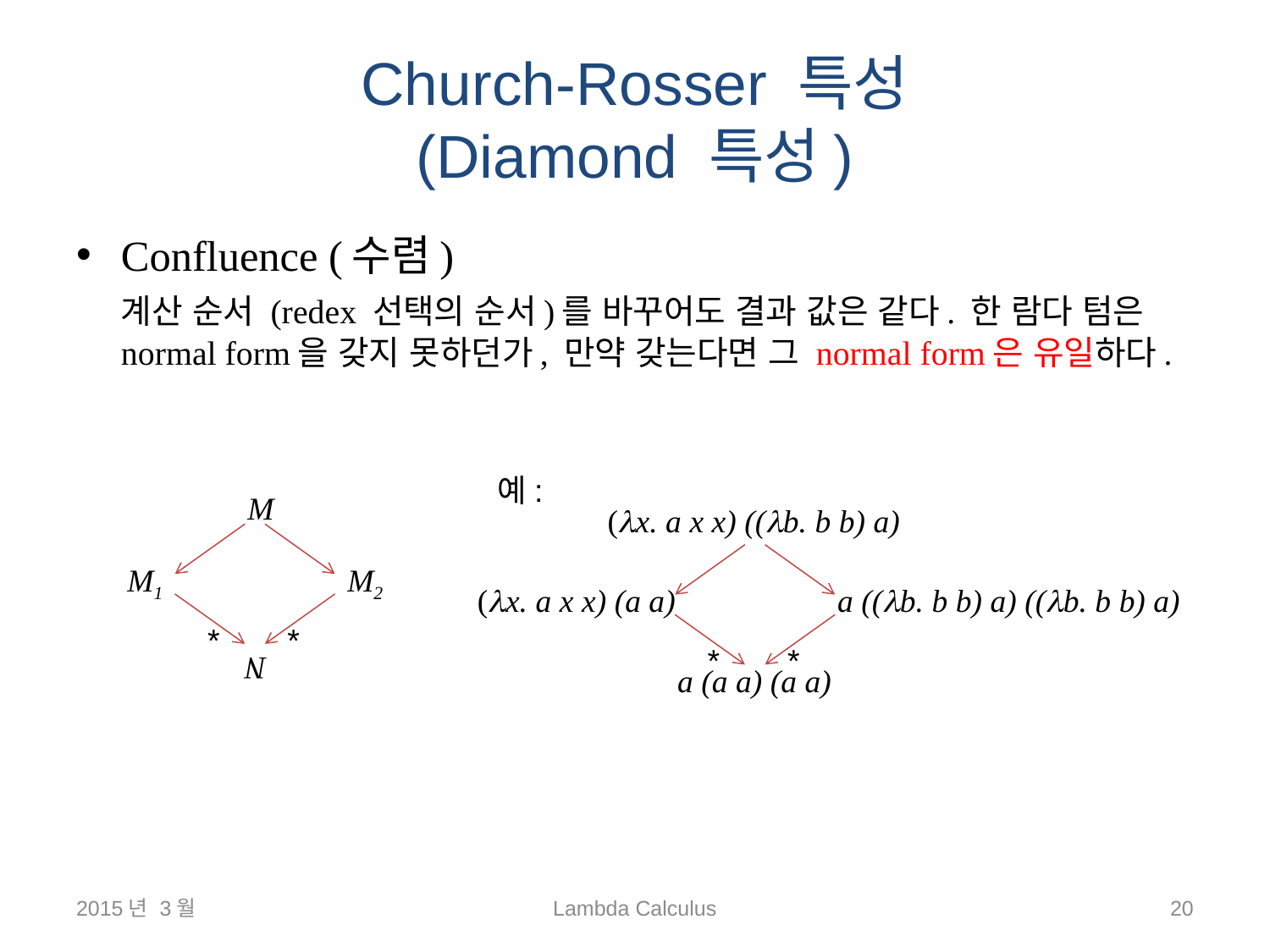

# Church-Rosser 특성 (Diamond 특성)
Confluence (수렴)
	계산 순서 (redex 선택의 순서)를 바꾸어도 결과 값은 같다. 한 람다 텀은 normal form을 갖지 못하던가, 만약 갖는다면 그 normal form은 유일하다.
예:
M
M1
M2
*
*
N
(λx. a x x) ((λb. b b) a)
(λx. a x x) (a a)
a ((λb. b b) a) ((λb. b b) a)
*
*
a (a a) (a a)
2015년 3월
Lambda Calculus
20